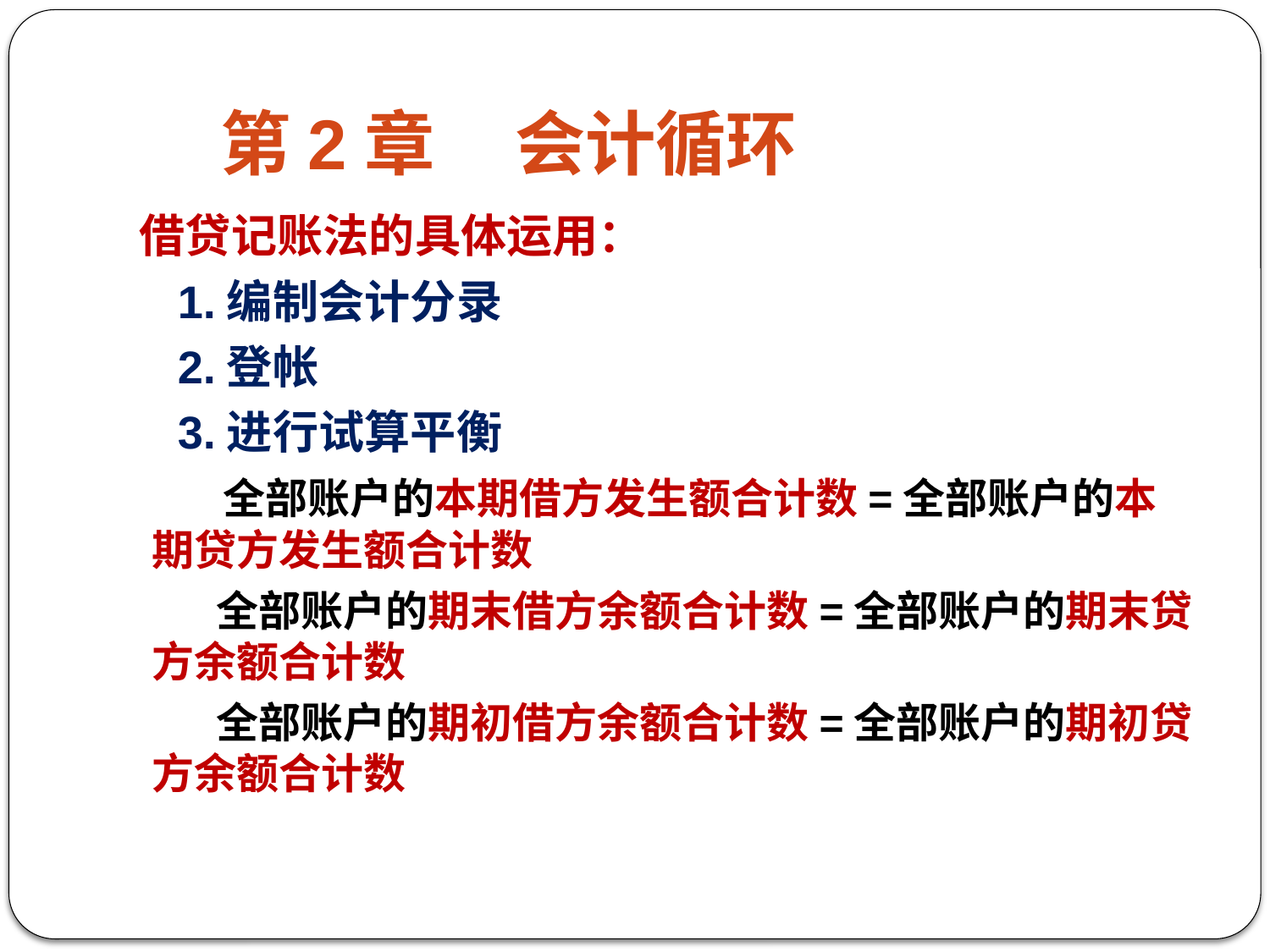

# 第2章     会计循环
借贷记账法的具体运用：
   1.编制会计分录
   2.登帐
   3.进行试算平衡
       全部账户的本期借方发生额合计数=全部账户的本期贷方发生额合计数
       全部账户的期末借方余额合计数=全部账户的期末贷方余额合计数
       全部账户的期初借方余额合计数=全部账户的期初贷方余额合计数